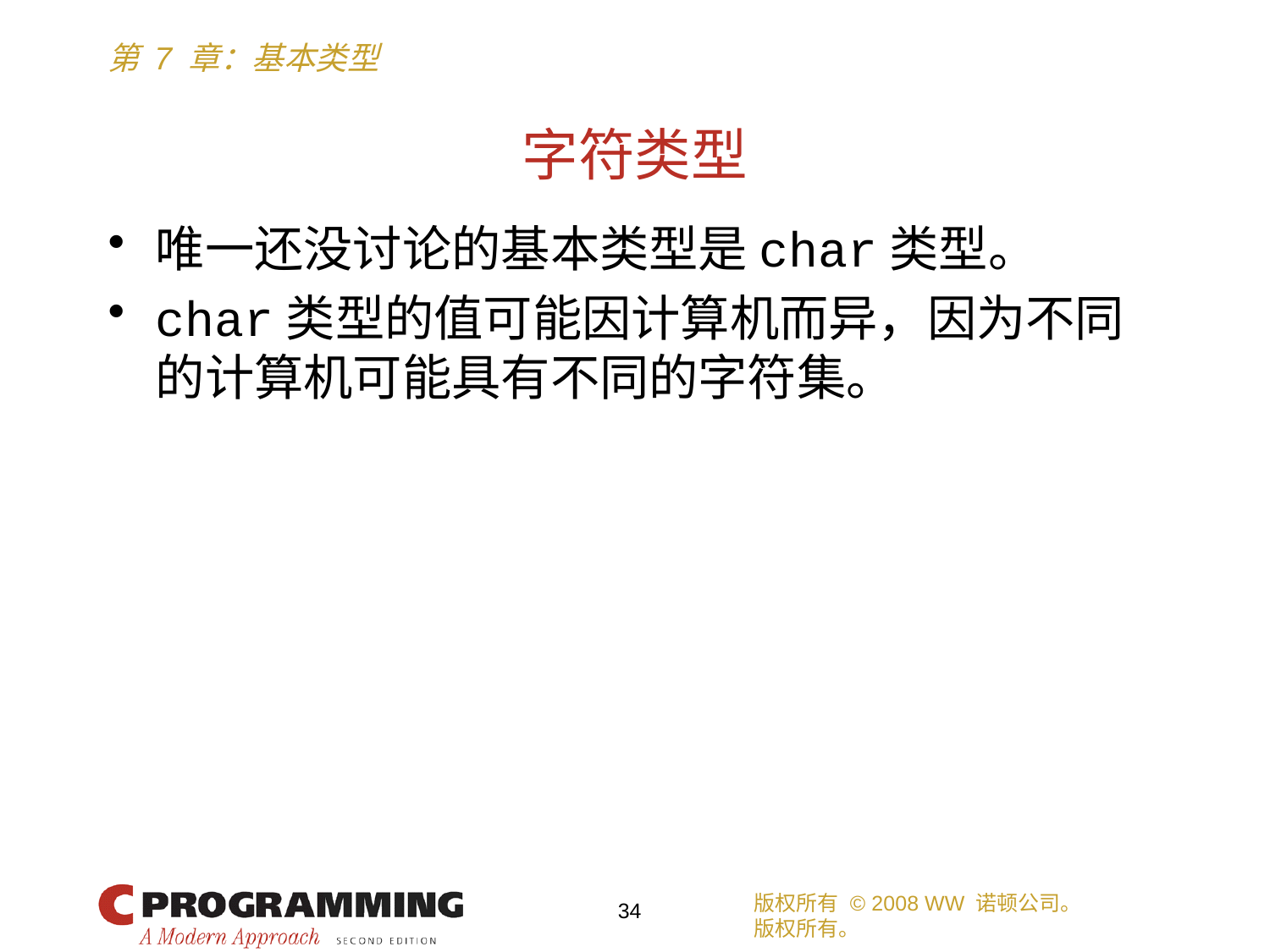

# 字符类型
唯一还没讨论的基本类型是char类型。
char类型的值可能因计算机而异，因为不同的计算机可能具有不同的字符集。

版权所有 © 2008 WW 诺顿公司。
版权所有。
34